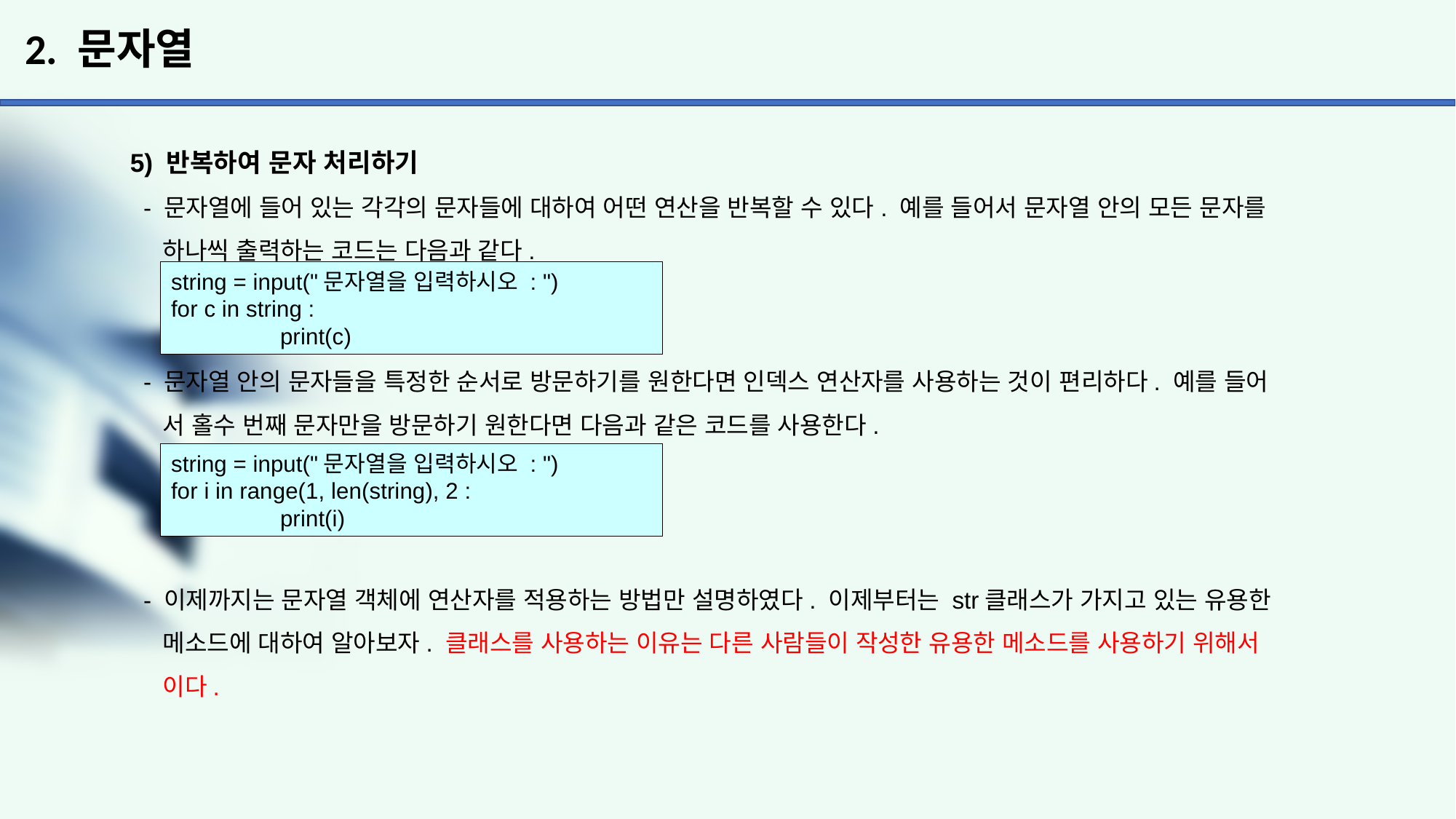

# 2. 문자열
5) 반복하여 문자 처리하기
  - 문자열에 들어 있는 각각의 문자들에 대하여 어떤 연산을 반복할 수 있다. 예를 들어서 문자열 안의 모든 문자를
    하나씩 출력하는 코드는 다음과 같다.

  - 문자열 안의 문자들을 특정한 순서로 방문하기를 원한다면 인덱스 연산자를 사용하는 것이 편리하다. 예를 들어
    서 홀수 번째 문자만을 방문하기 원한다면 다음과 같은 코드를 사용한다.

  - 이제까지는 문자열 객체에 연산자를 적용하는 방법만 설명하였다. 이제부터는 str클래스가 가지고 있는 유용한
    메소드에 대하여 알아보자. 클래스를 사용하는 이유는 다른 사람들이 작성한 유용한 메소드를 사용하기 위해서
    이다.

string = input("문자열을 입력하시오 : ")
for c in string :
	print(c)
string = input("문자열을 입력하시오 : ")
for i in range(1, len(string), 2 :
	print(i)